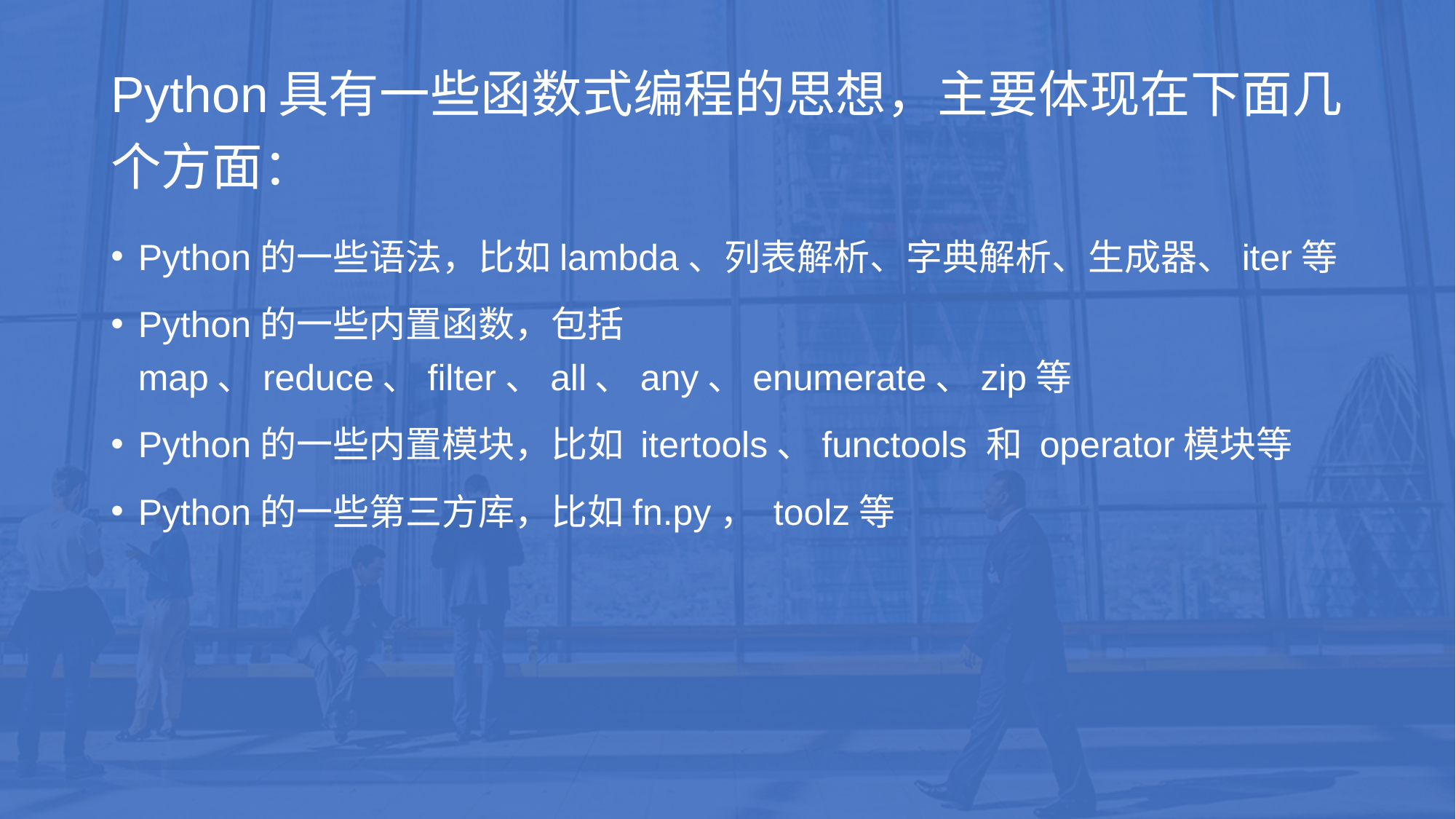

# Python具有一些函数式编程的思想，主要体现在下面几个方面：
Python的一些语法，比如lambda、列表解析、字典解析、生成器、iter等
Python的一些内置函数，包括map、reduce、filter、all、any、enumerate、zip等
Python的一些内置模块，比如 itertools、functools 和 operator模块等
Python的一些第三方库，比如fn.py， toolz等